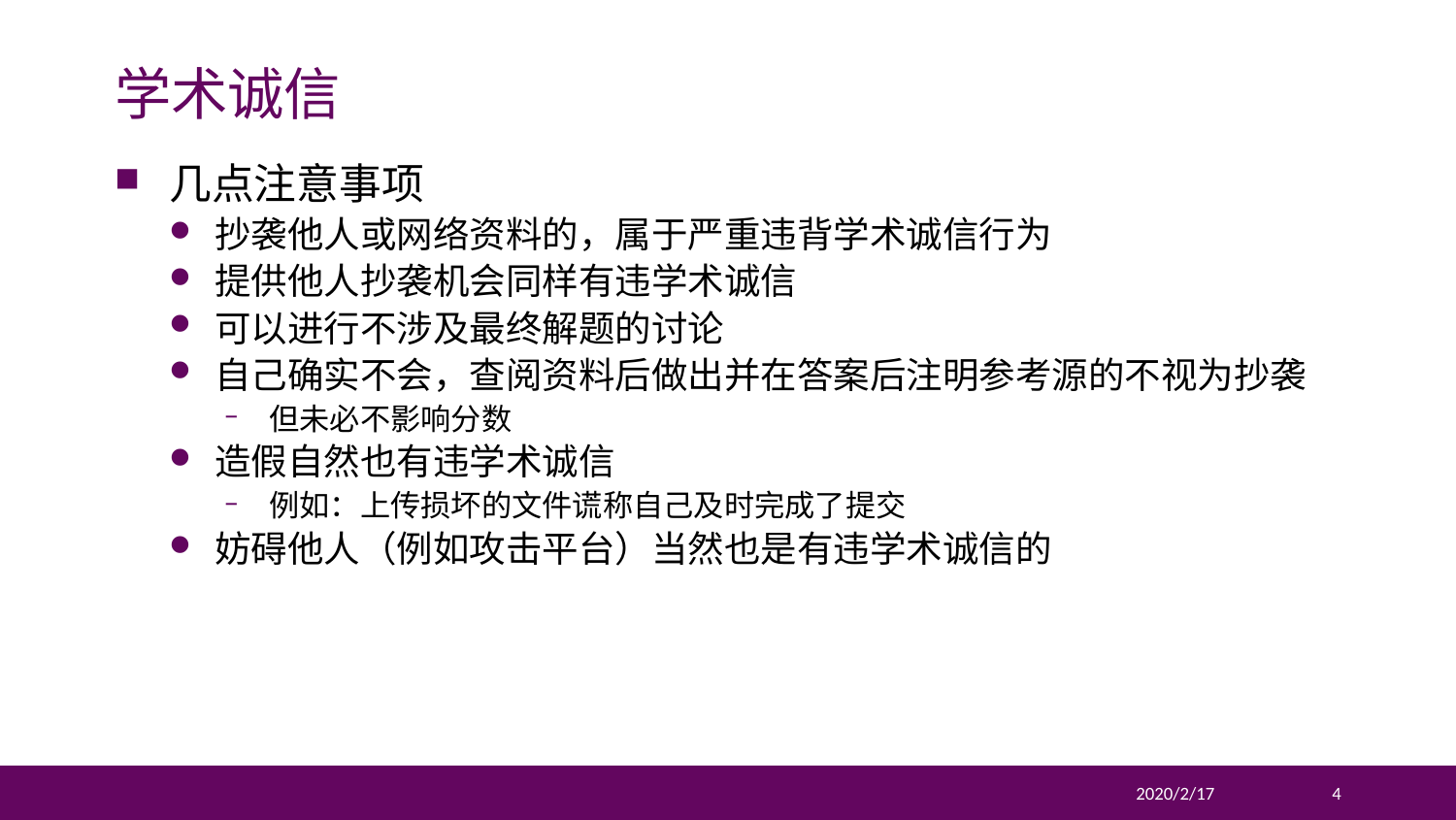

# 学术诚信
几点注意事项
抄袭他人或网络资料的，属于严重违背学术诚信行为
提供他人抄袭机会同样有违学术诚信
可以进行不涉及最终解题的讨论
自己确实不会，查阅资料后做出并在答案后注明参考源的不视为抄袭
但未必不影响分数
造假自然也有违学术诚信
例如：上传损坏的文件谎称自己及时完成了提交
妨碍他人（例如攻击平台）当然也是有违学术诚信的
2020/2/17
4